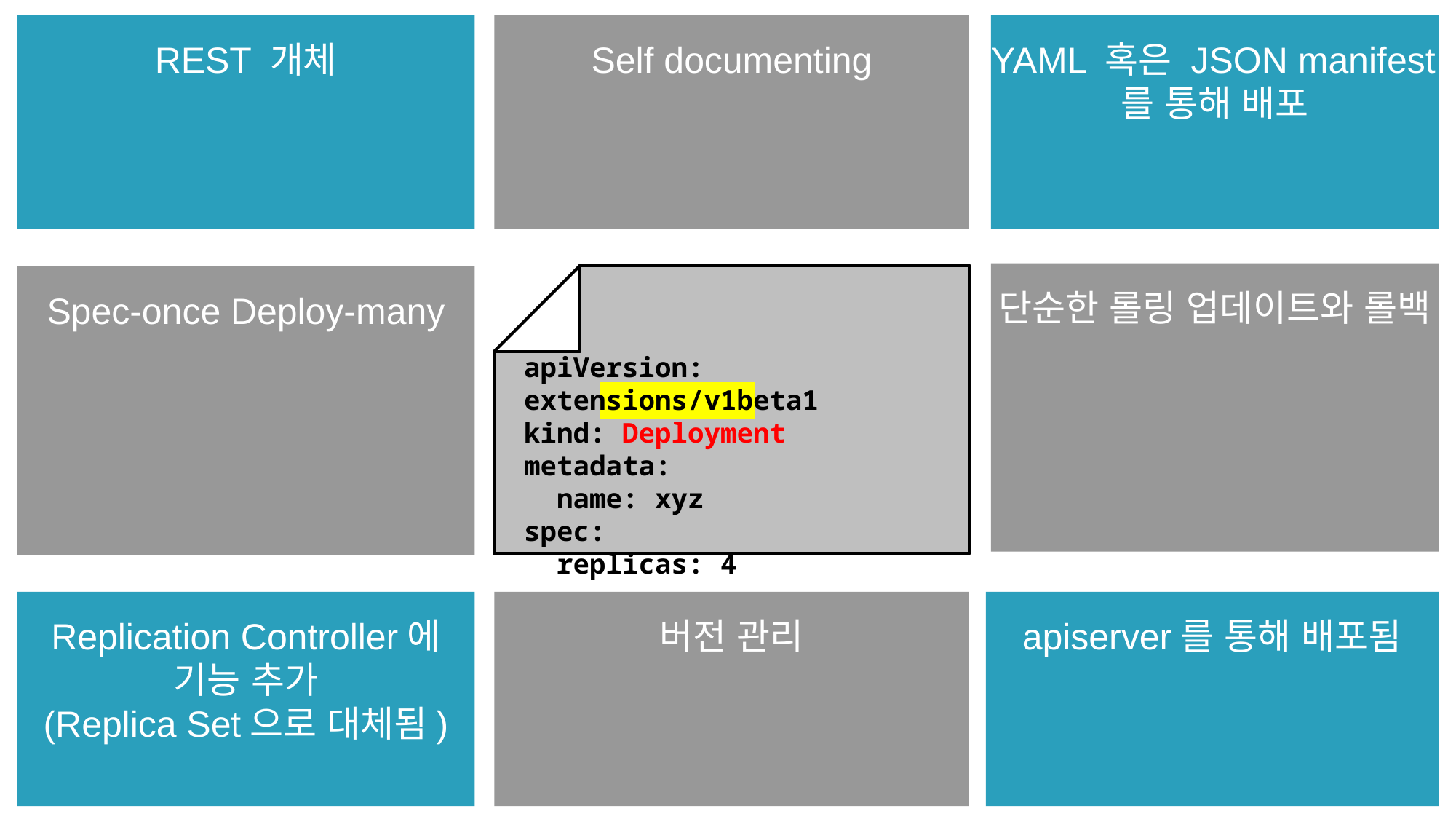

REST 개체

Self documenting
YAML 혹은 JSON manifest를 통해 배포
단순한 롤링 업데이트와 롤백

Spec-once Deploy-many
apiVersion: extensions/v1beta1
kind: Deployment
metadata:
  name: xyz
spec:
  replicas: 4

Replication Controller에 기능 추가
(Replica Set으로 대체됨)
apiserver를 통해 배포됨
버전 관리